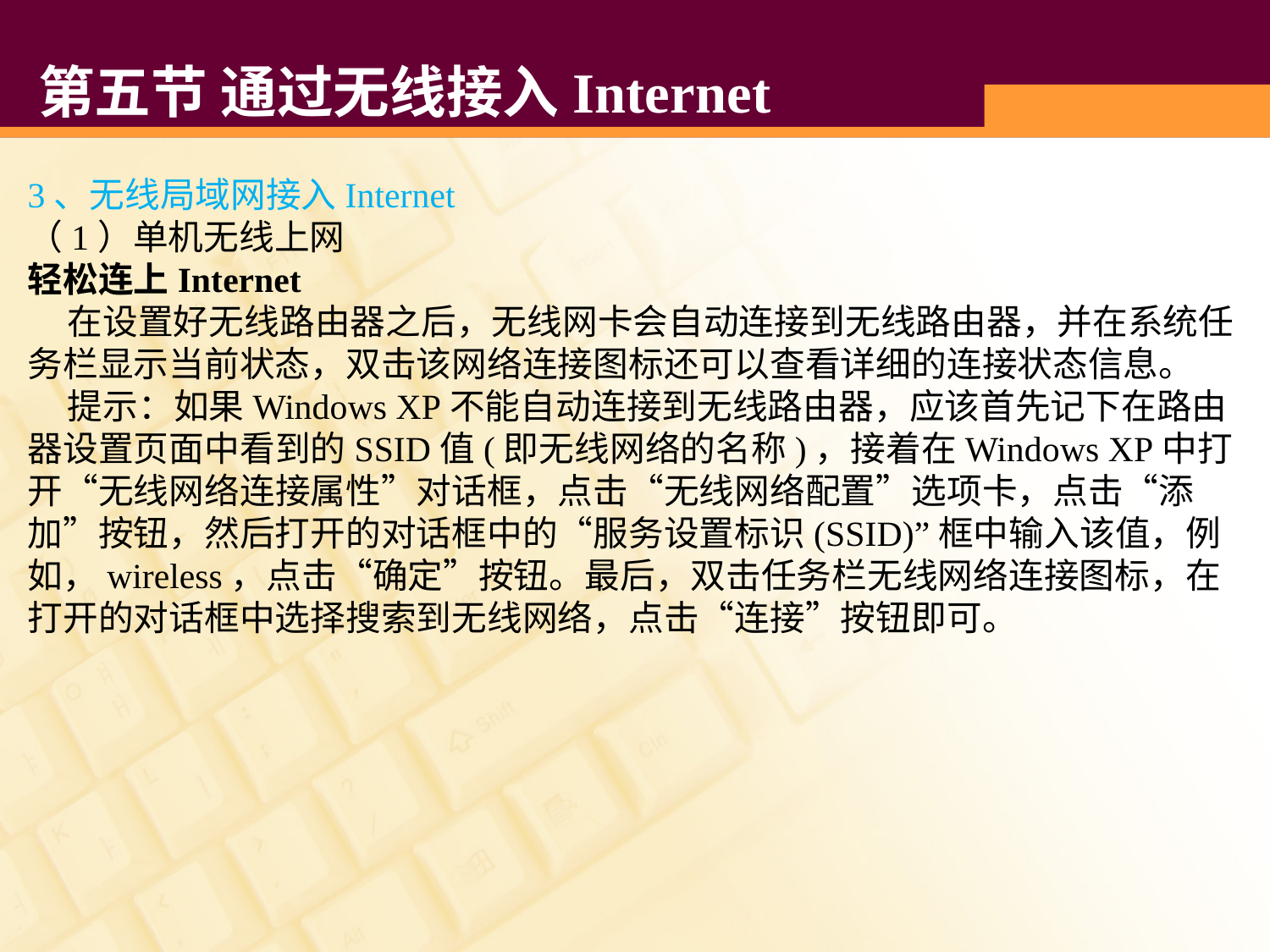

# 第五节 通过无线接入Internet
3、无线局域网接入Internet
（1）单机无线上网
轻松连上Internet
    在设置好无线路由器之后，无线网卡会自动连接到无线路由器，并在系统任务栏显示当前状态，双击该网络连接图标还可以查看详细的连接状态信息。
    提示：如果Windows XP不能自动连接到无线路由器，应该首先记下在路由器设置页面中看到的SSID值(即无线网络的名称)，接着在Windows XP中打开“无线网络连接属性”对话框，点击“无线网络配置”选项卡，点击“添加”按钮，然后打开的对话框中的“服务设置标识(SSID)”框中输入该值，例如，wireless，点击“确定”按钮。最后，双击任务栏无线网络连接图标，在打开的对话框中选择搜索到无线网络，点击“连接”按钮即可。